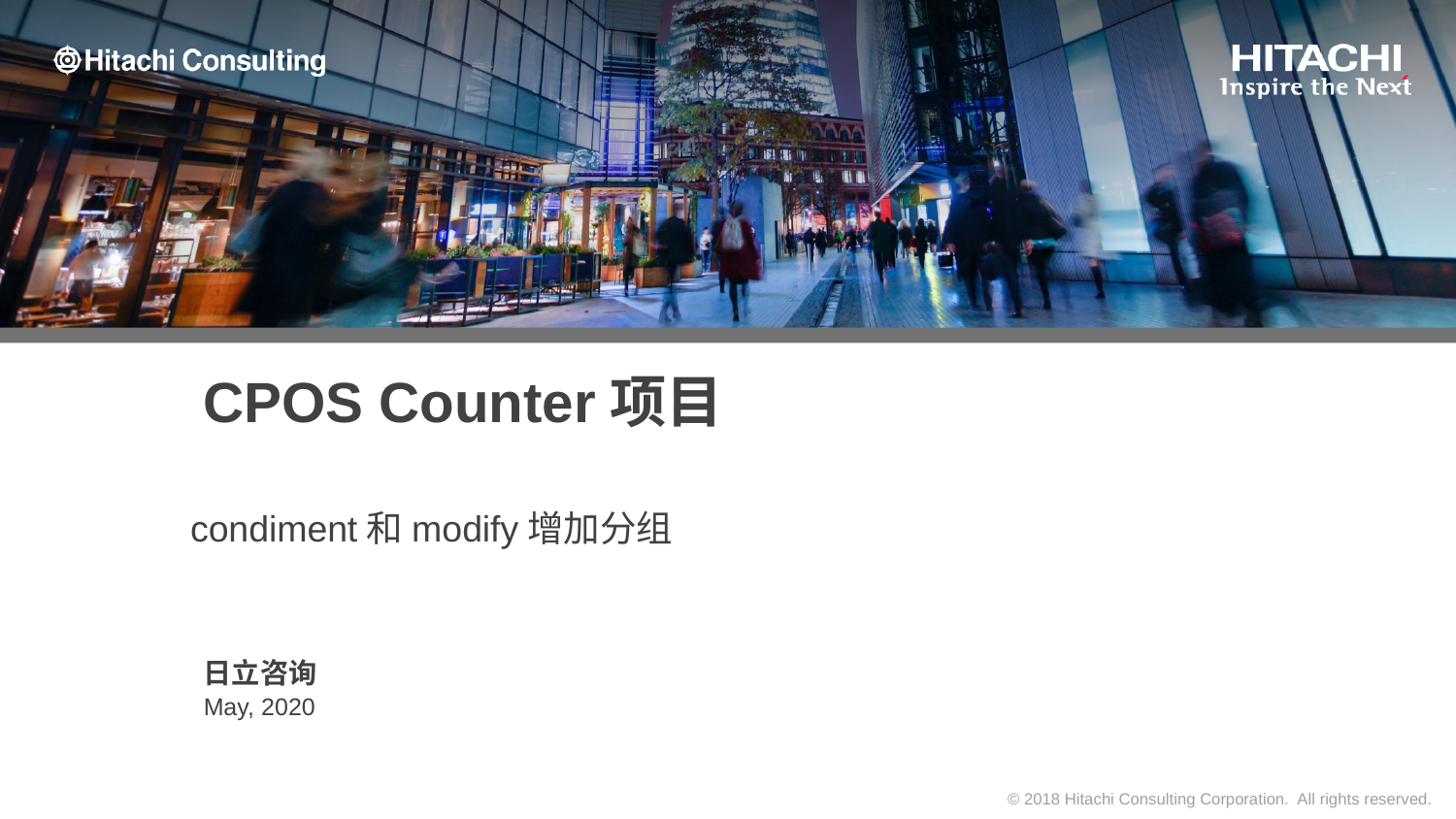

# CPOS Counter项目
condiment和modify增加分组
日立咨询
May, 2020